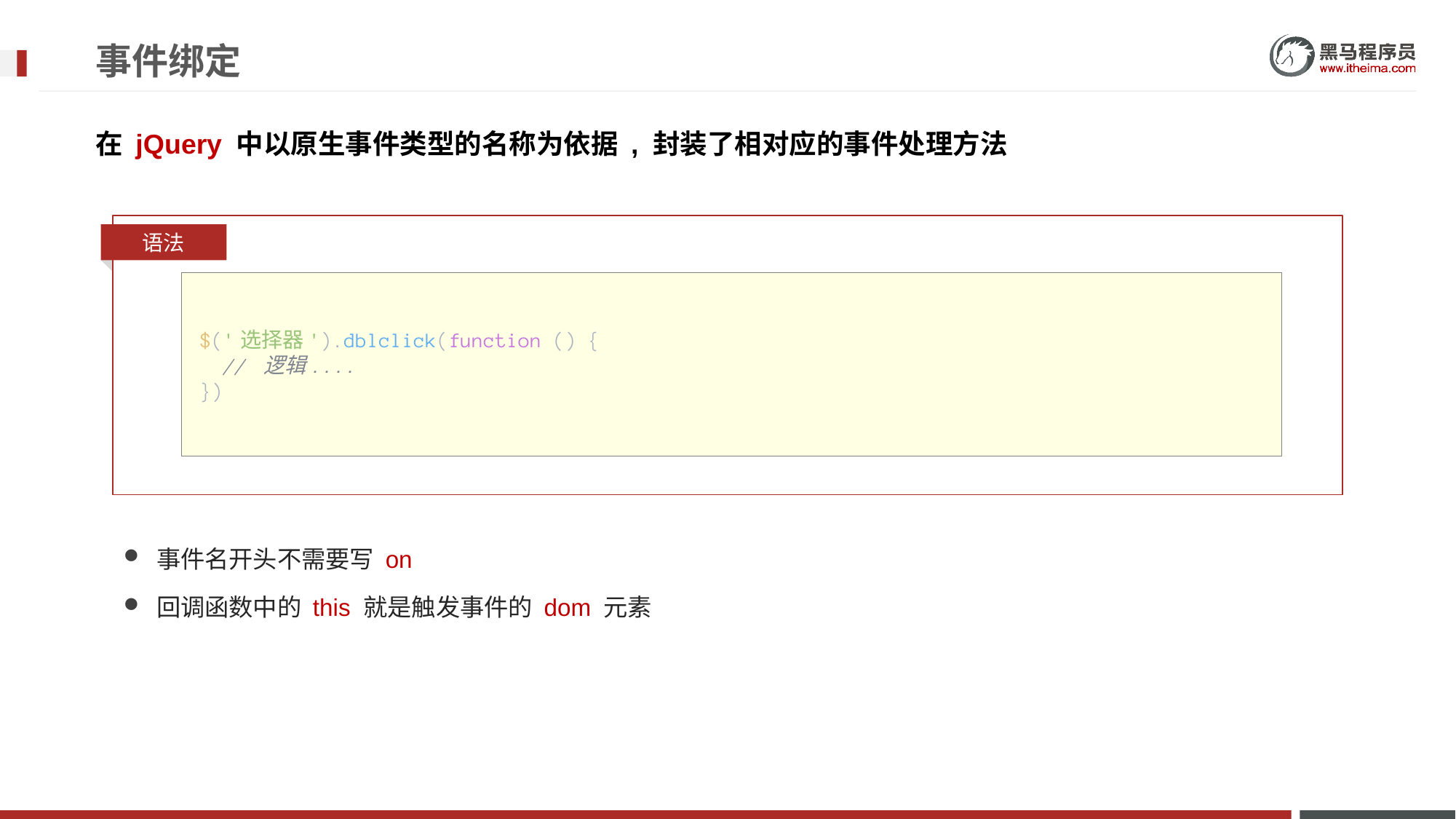

# 事件绑定
在 jQuery 中以原生事件类型的名称为依据 , 封装了相对应的事件处理方法

语法

      $('选择器').dblclick(function () {
        // 逻辑....
      })
事件名开头不需要写 on
回调函数中的 this 就是触发事件的 dom 元素